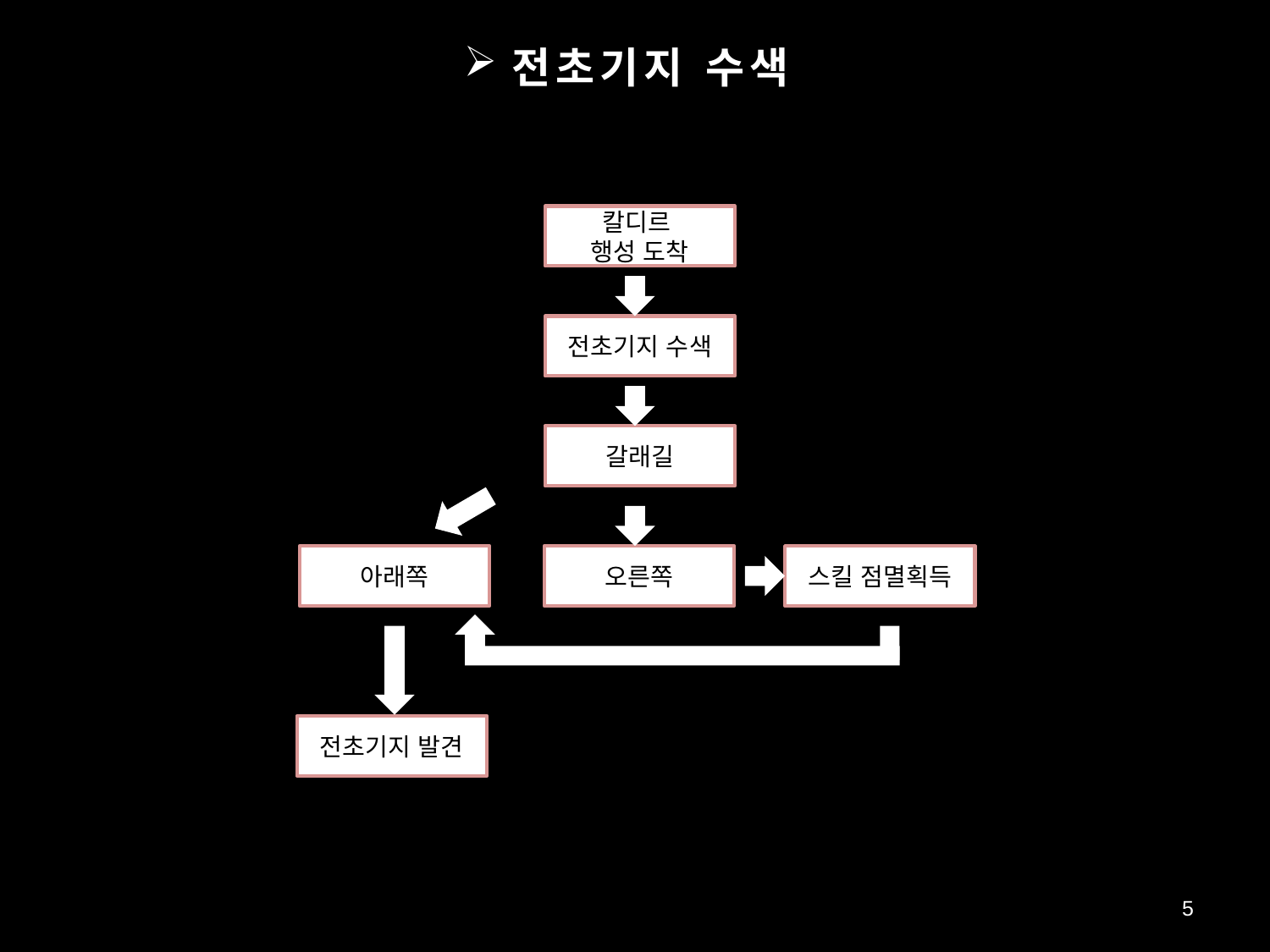

# 전초기지 수색
칼디르
행성 도착

전초기지 수색

갈래길

아래쪽
오른쪽
스킬 점멸획득

전초기지 발견
5